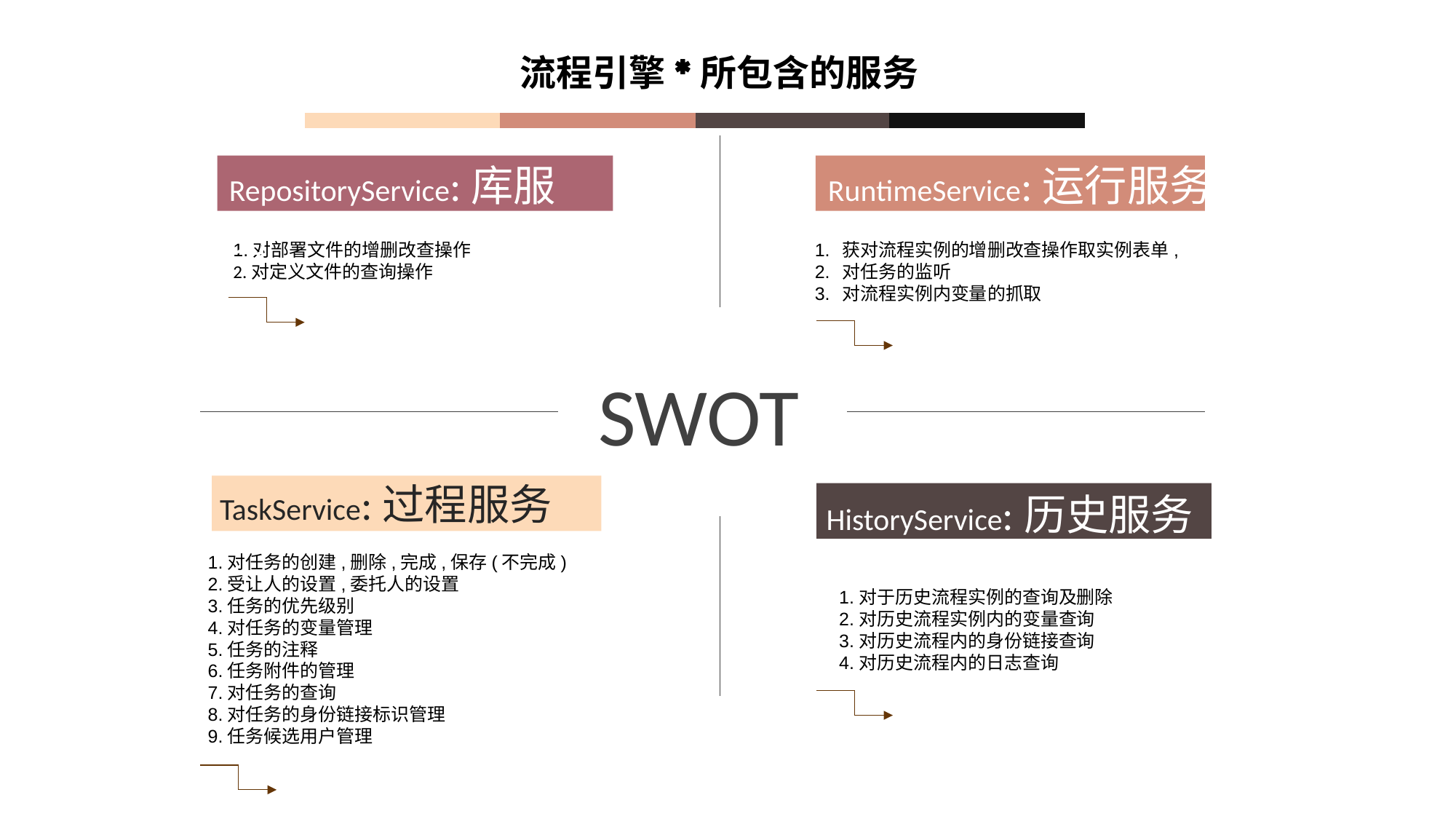

流程引擎*所包含的服务
RepositoryService:库服务
RuntimeService:运行服务

1.对部署文件的增删改查操作
2.对定义文件的查询操作

获对流程实例的增删改查操作取实例表单,
对任务的监听
对流程实例内变量的抓取
SWOT
TaskService:过程服务

HistoryService:历史服务

1.对任务的创建,删除,完成,保存(不完成)
2.受让人的设置,委托人的设置
3.任务的优先级别
4.对任务的变量管理
5.任务的注释
6.任务附件的管理
7.对任务的查询
8.对任务的身份链接标识管理
9.任务候选用户管理
1.对于历史流程实例的查询及删除
2.对历史流程实例内的变量查询
3.对历史流程内的身份链接查询
4.对历史流程内的日志查询